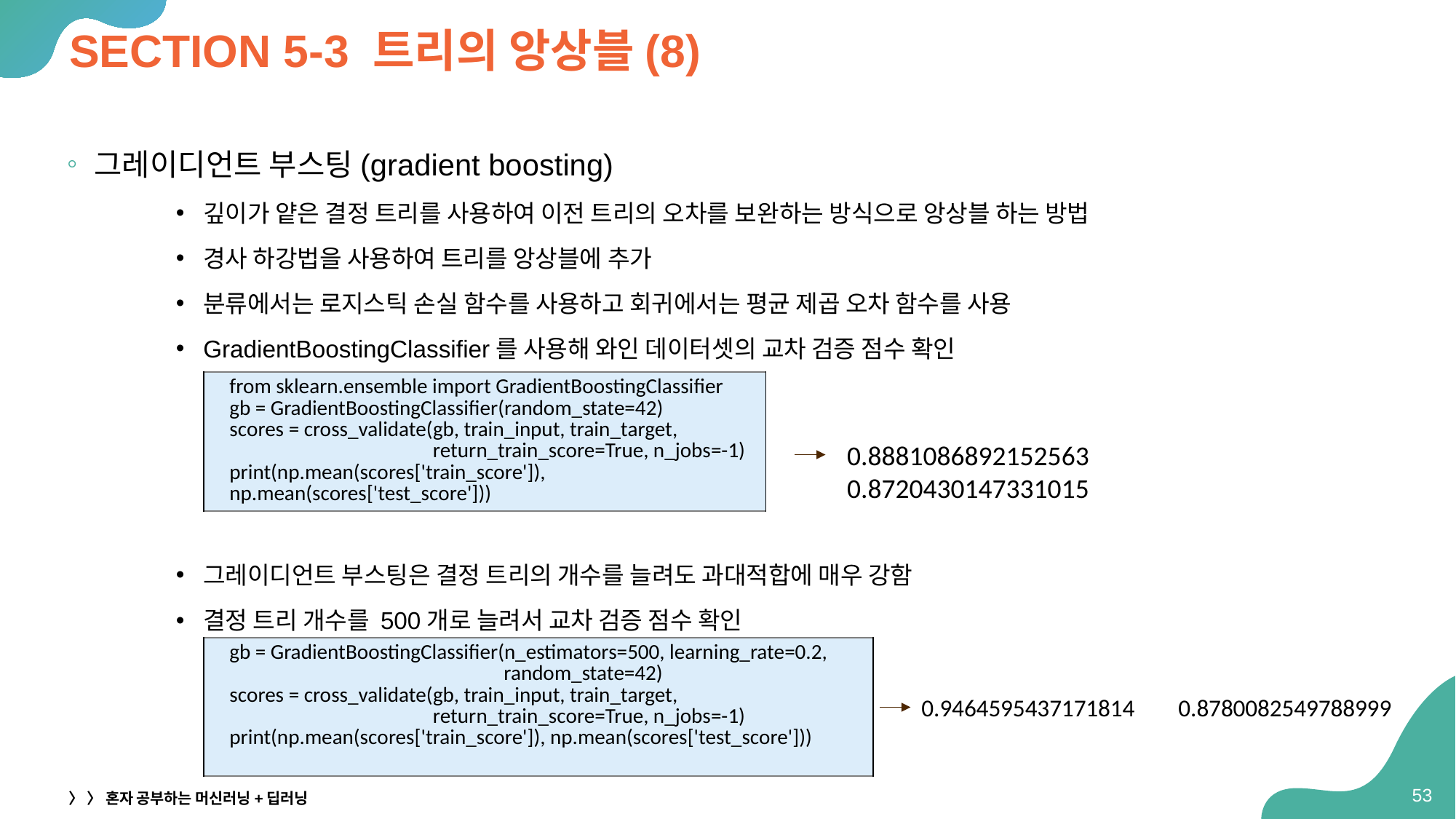

# SECTION 5-3 트리의 앙상블(8)
그레이디언트 부스팅(gradient boosting)
깊이가 얕은 결정 트리를 사용하여 이전 트리의 오차를 보완하는 방식으로 앙상블 하는 방법
경사 하강법을 사용하여 트리를 앙상블에 추가
분류에서는 로지스틱 손실 함수를 사용하고 회귀에서는 평균 제곱 오차 함수를 사용
GradientBoostingClassifier를 사용해 와인 데이터셋의 교차 검증 점수 확인

그레이디언트 부스팅은 결정 트리의 개수를 늘려도 과대적합에 매우 강함
결정 트리 개수를 500개로 늘려서 교차 검증 점수 확인
| from sklearn.ensemble import GradientBoostingClassifier gb = GradientBoostingClassifier(random\_state=42) scores = cross\_validate(gb, train\_input, train\_target, return\_train\_score=True, n\_jobs=-1) print(np.mean(scores['train\_score']), np.mean(scores['test\_score'])) |
| --- |
0.8881086892152563	 0.8720430147331015
| gb = GradientBoostingClassifier(n\_estimators=500, learning\_rate=0.2, random\_state=42) scores = cross\_validate(gb, train\_input, train\_target, return\_train\_score=True, n\_jobs=-1) print(np.mean(scores['train\_score']), np.mean(scores['test\_score'])) |
| --- |
0.9464595437171814        0.8780082549788999
53
〉 〉 혼자 공부하는 머신러닝+딥러닝